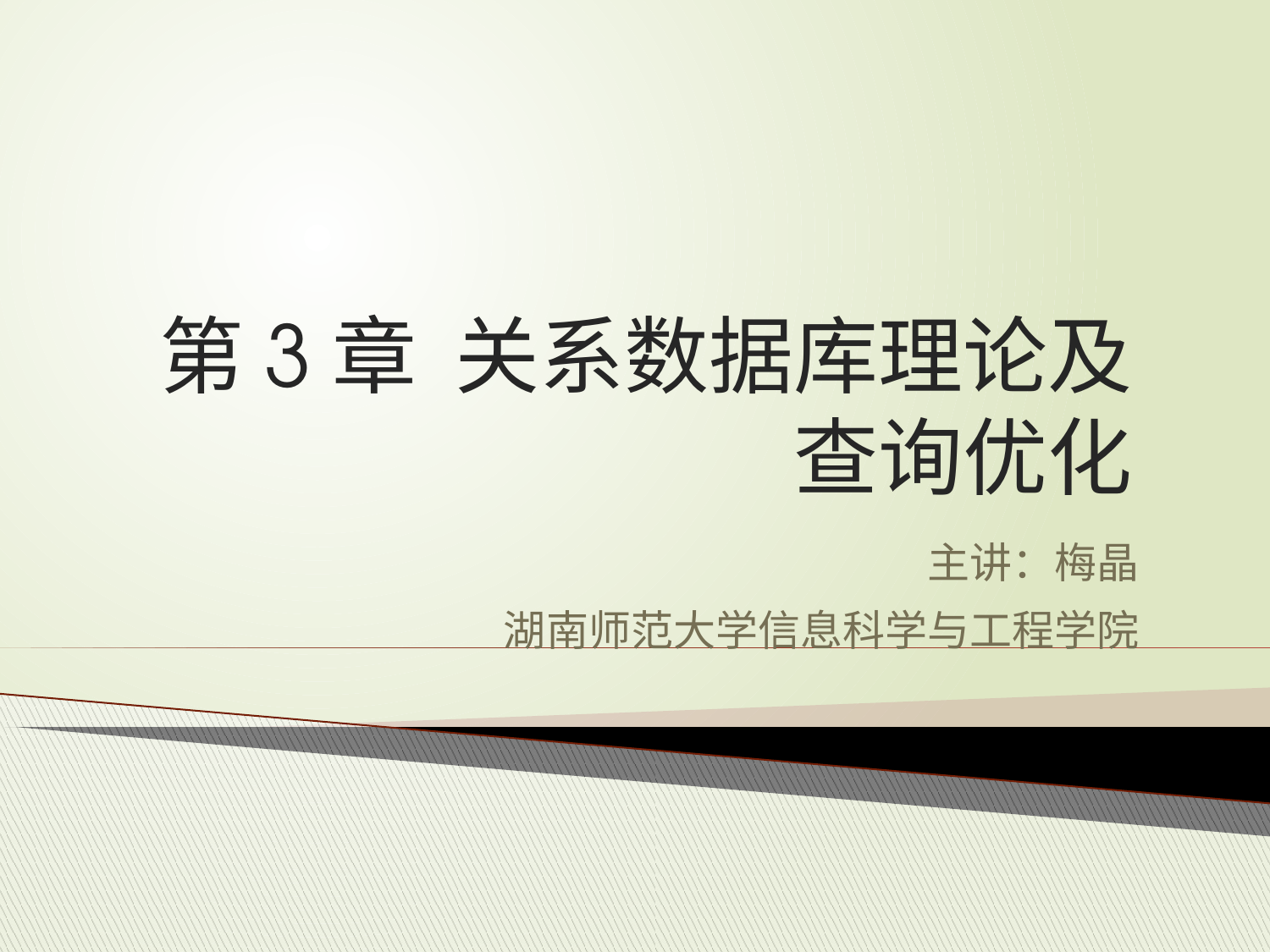

第3章  关系数据库理论及查询优化
主讲：梅晶
湖南师范大学信息科学与工程学院